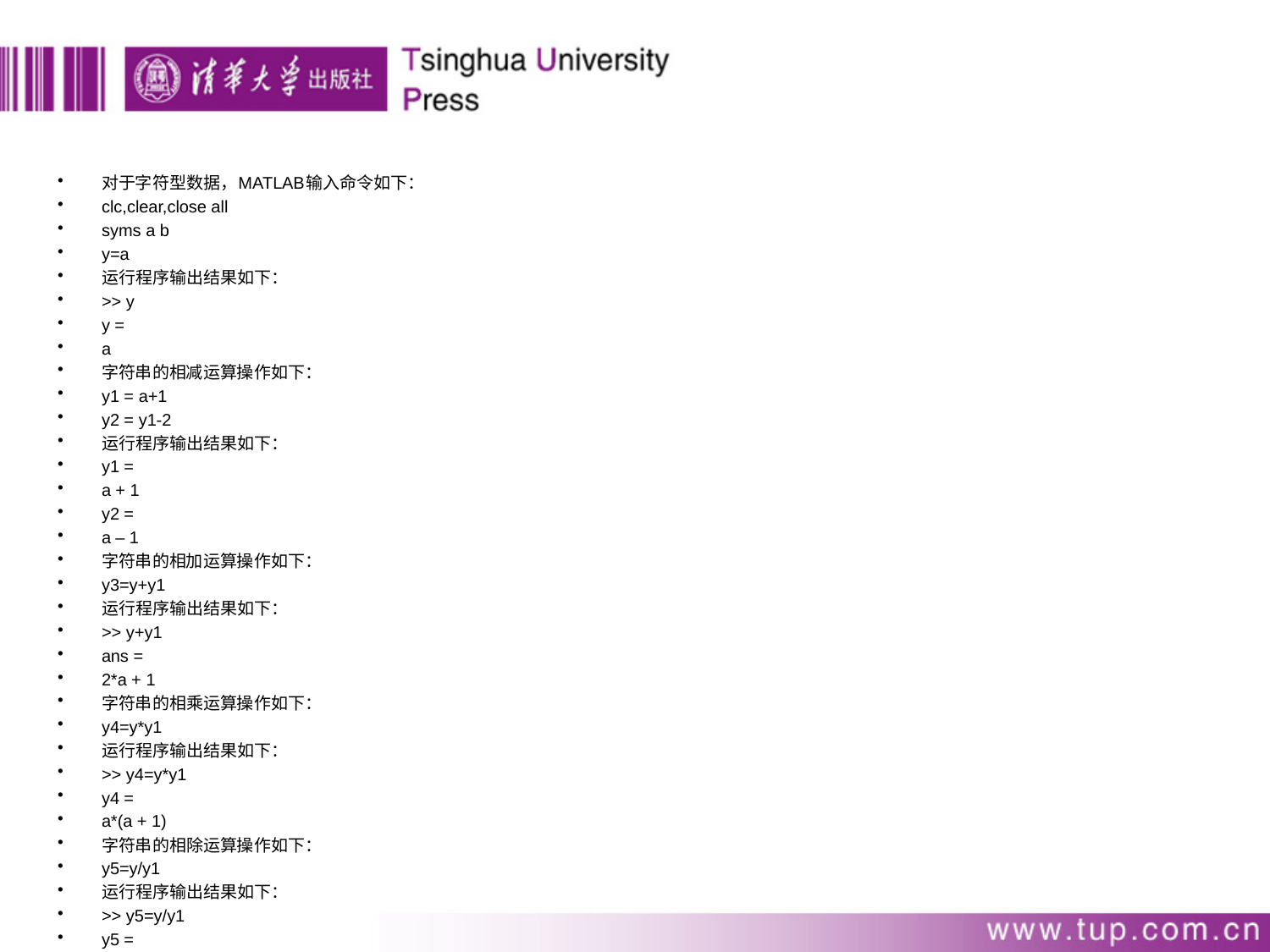

对于字符型数据，MATLAB输入命令如下：
clc,clear,close all
syms a b
y=a
运行程序输出结果如下：
>> y
y =
a
字符串的相减运算操作如下：
y1 = a+1
y2 = y1-2
运行程序输出结果如下：
y1 =
a + 1
y2 =
a – 1
字符串的相加运算操作如下：
y3=y+y1
运行程序输出结果如下：
>> y+y1
ans =
2*a + 1
字符串的相乘运算操作如下：
y4=y*y1
运行程序输出结果如下：
>> y4=y*y1
y4 =
a*(a + 1)
字符串的相除运算操作如下：
y5=y/y1
运行程序输出结果如下：
>> y5=y/y1
y5 =
a/(a + 1)